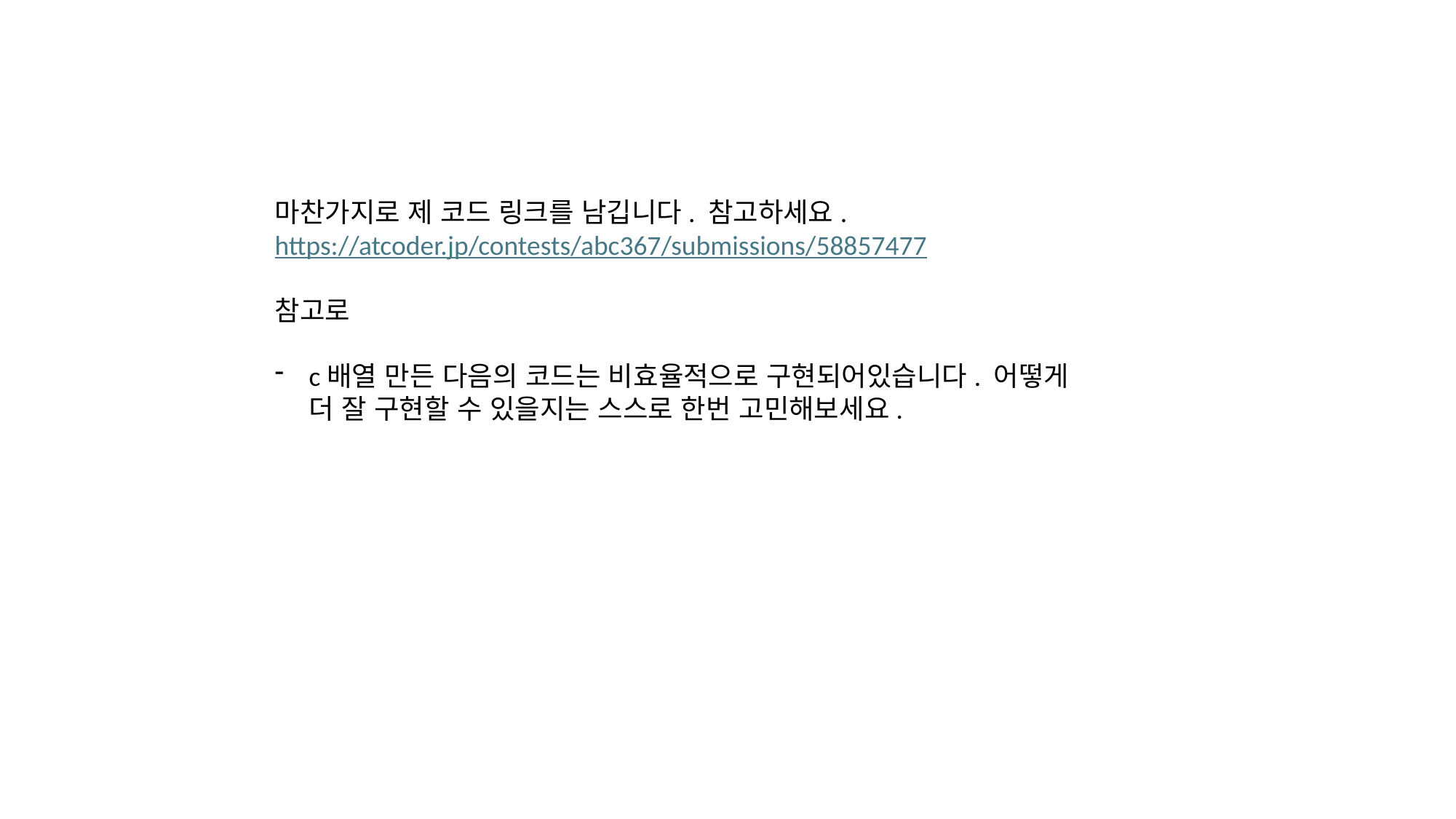

마찬가지로 제 코드 링크를 남깁니다. 참고하세요.
https://atcoder.jp/contests/abc367/submissions/58857477

참고로

c배열 만든 다음의 코드는 비효율적으로 구현되어있습니다. 어떻게 더 잘 구현할 수 있을지는 스스로 한번 고민해보세요.